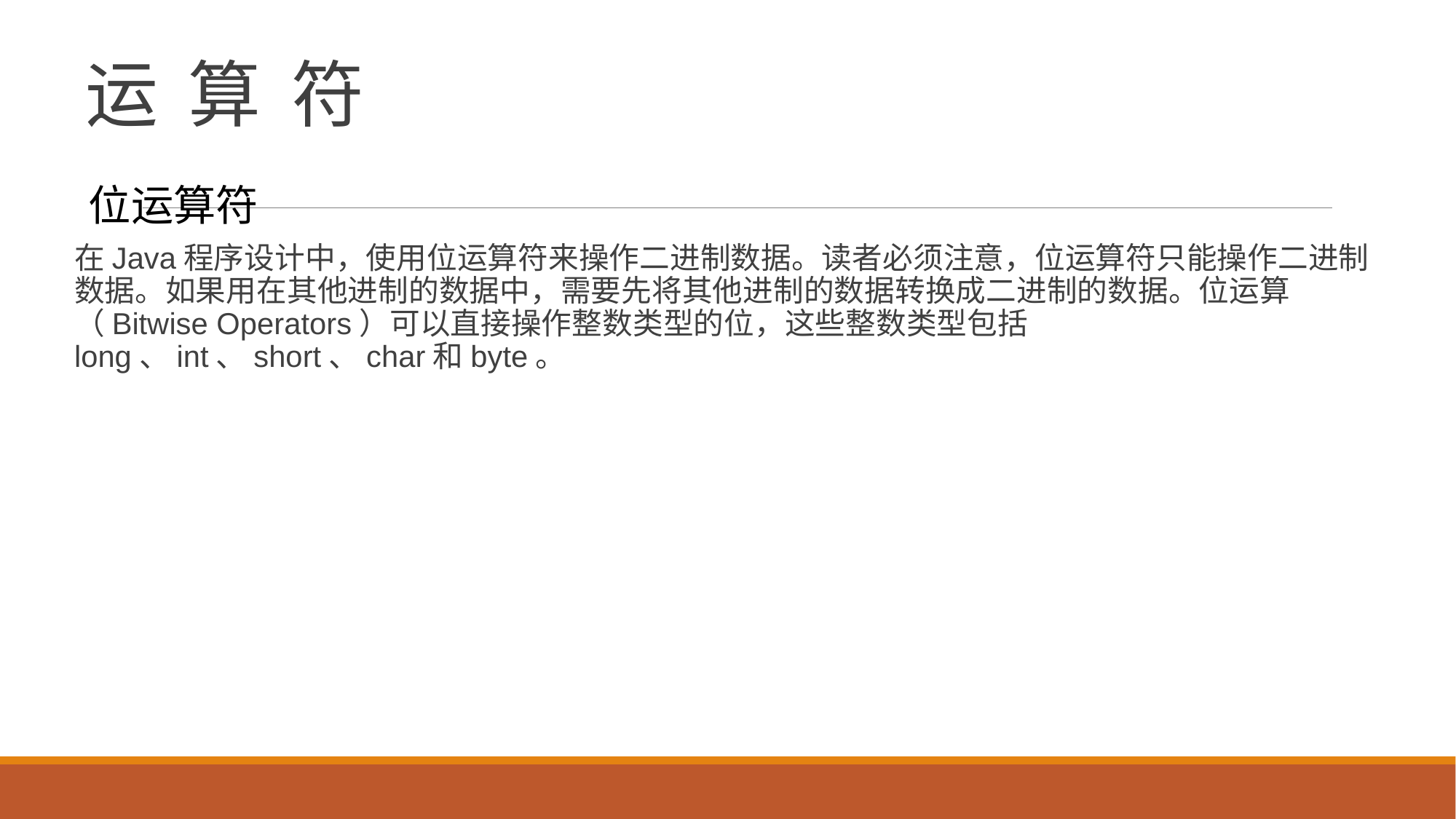

# 运  算  符
位运算符
在Java程序设计中，使用位运算符来操作二进制数据。读者必须注意，位运算符只能操作二进制数据。如果用在其他进制的数据中，需要先将其他进制的数据转换成二进制的数据。位运算（Bitwise Operators）可以直接操作整数类型的位，这些整数类型包括long、int、short、char和byte。